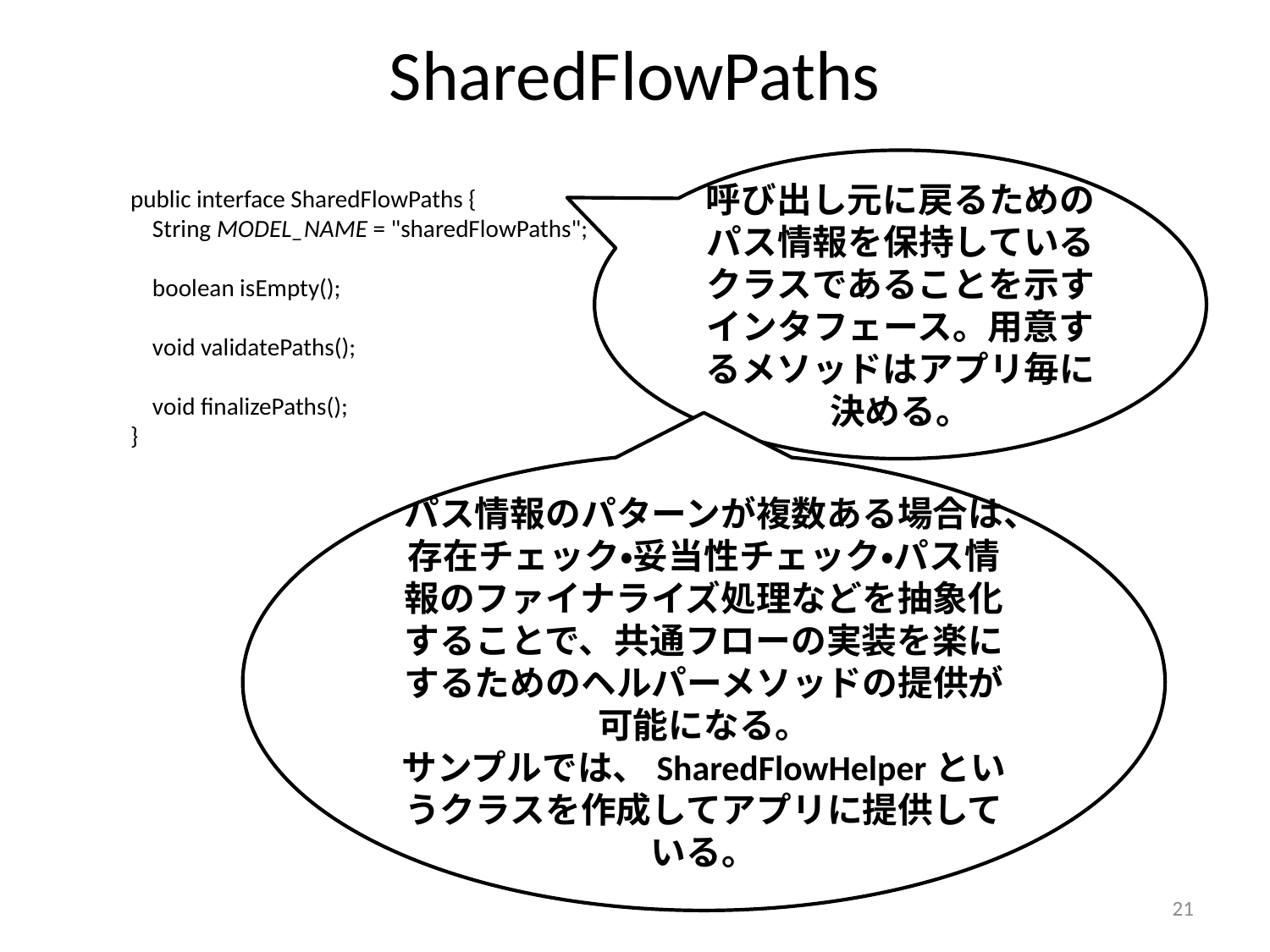

# SharedFlowPaths
呼び出し元に戻るためのパス情報を保持しているクラスであることを示すインタフェース。用意するメソッドはアプリ毎に決める。
public interface SharedFlowPaths {
    String MODEL_NAME = "sharedFlowPaths";
    boolean isEmpty();
    void validatePaths();
    void finalizePaths();
}
パス情報のパターンが複数ある場合は、
存在チェック・妥当性チェック・パス情報のファイナライズ処理などを抽象化することで、共通フローの実装を楽にするためのヘルパーメソッドの提供が可能になる。
サンプルでは、SharedFlowHelperというクラスを作成してアプリに提供している。
21